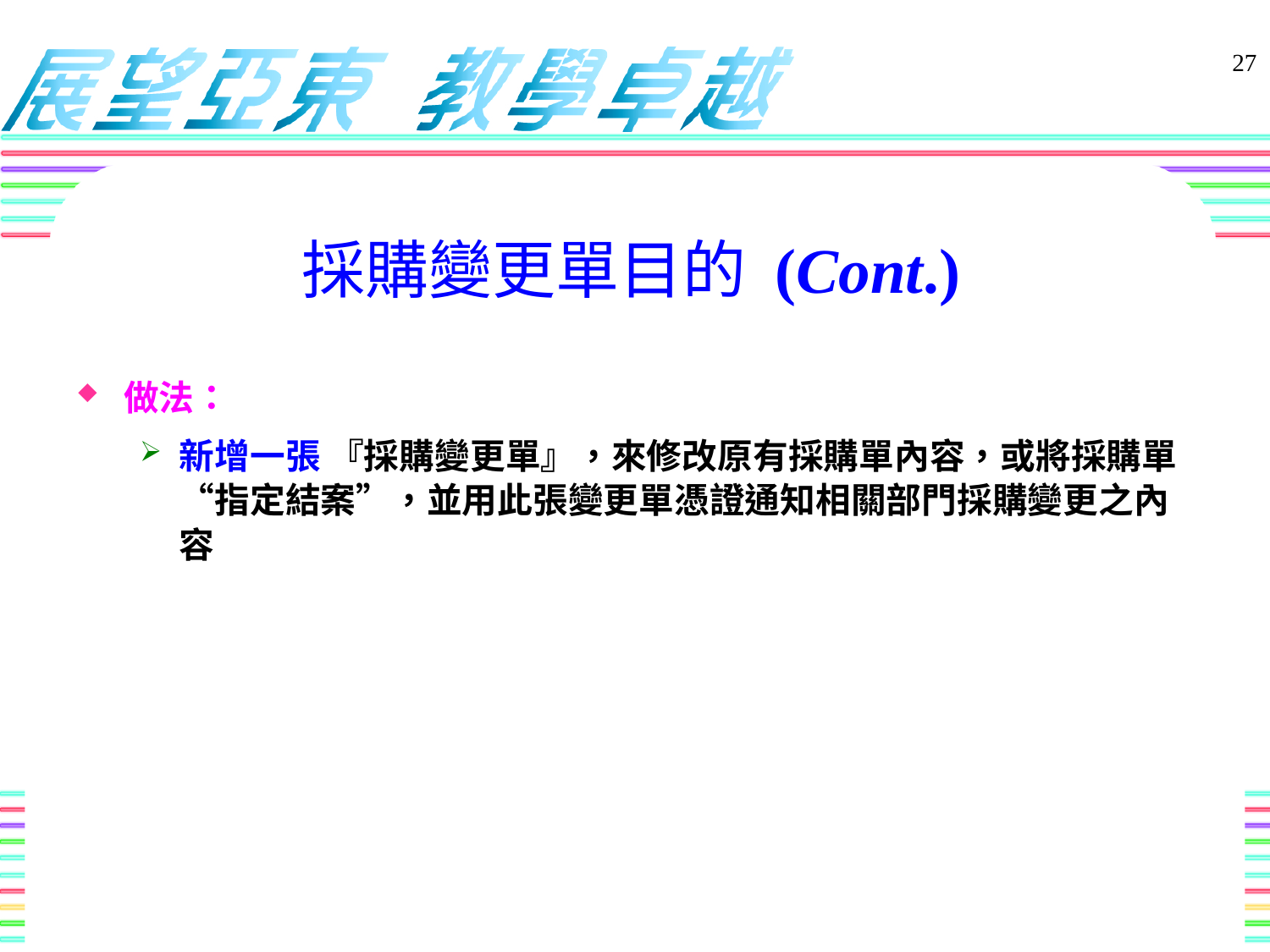

採購變更單目的 (Cont.)
27

做法：
新增一張 『採購變更單』，來修改原有採購單內容，或將採購單 “指定結案”，並用此張變更單憑證通知相關部門採購變更之內容